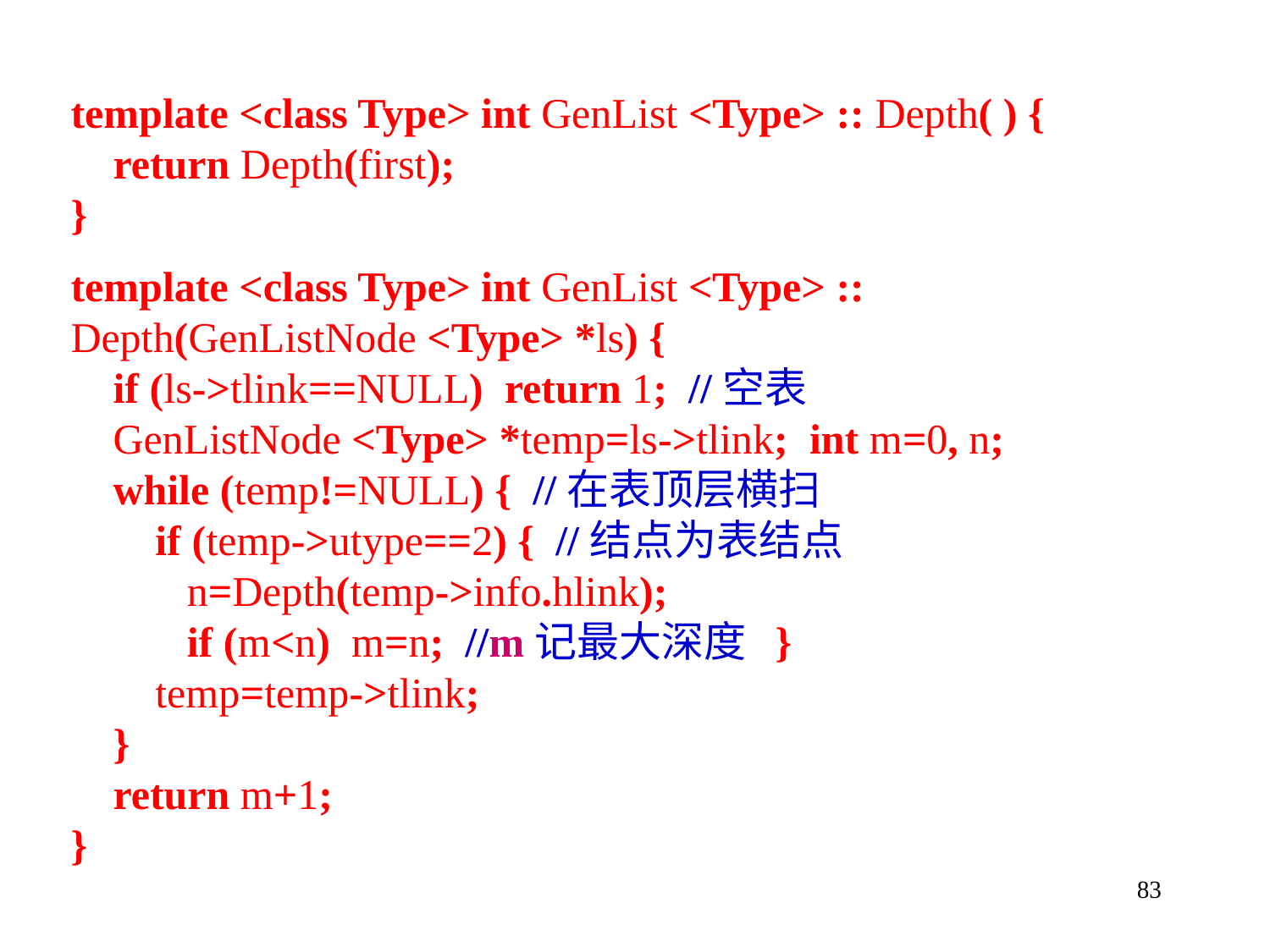

template <class Type> int GenList <Type> :: Depth( ) {
    return Depth(first);
}
template <class Type> int GenList <Type> ::
Depth(GenListNode <Type> *ls) {
    if (ls->tlink==NULL)  return 1;  //空表
    GenListNode <Type> *temp=ls->tlink;  int m=0, n;
    while (temp!=NULL) {  //在表顶层横扫
        if (temp->utype==2) {  //结点为表结点
           n=Depth(temp->info.hlink);
           if (m<n)  m=n;  //m记最大深度  }
        temp=temp->tlink;
    }
    return m+1;
}
83